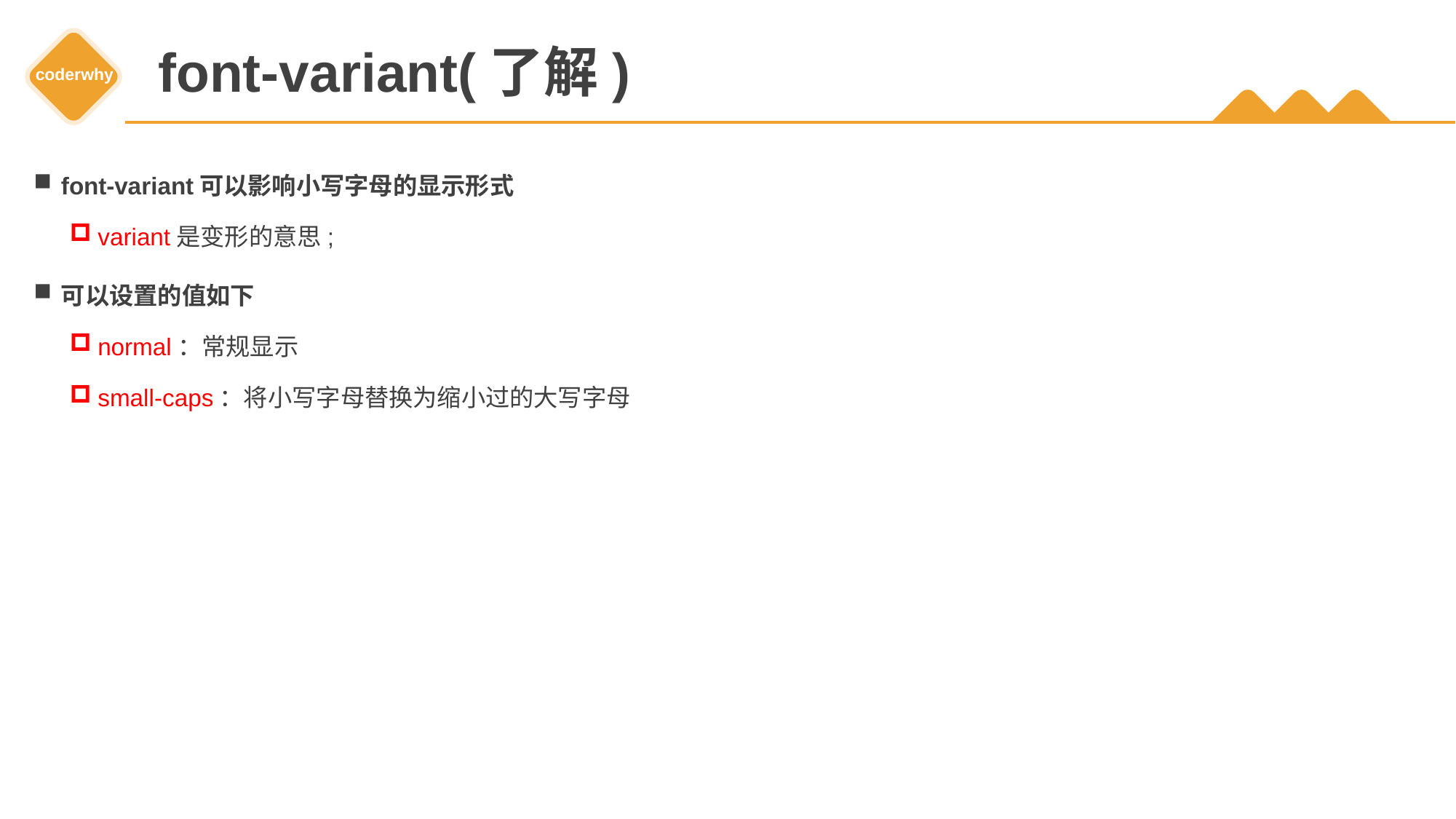

# font-variant(了解)
font-variant可以影响小写字母的显示形式
variant是变形的意思;
可以设置的值如下
normal：常规显示
small-caps：将小写字母替换为缩小过的大写字母